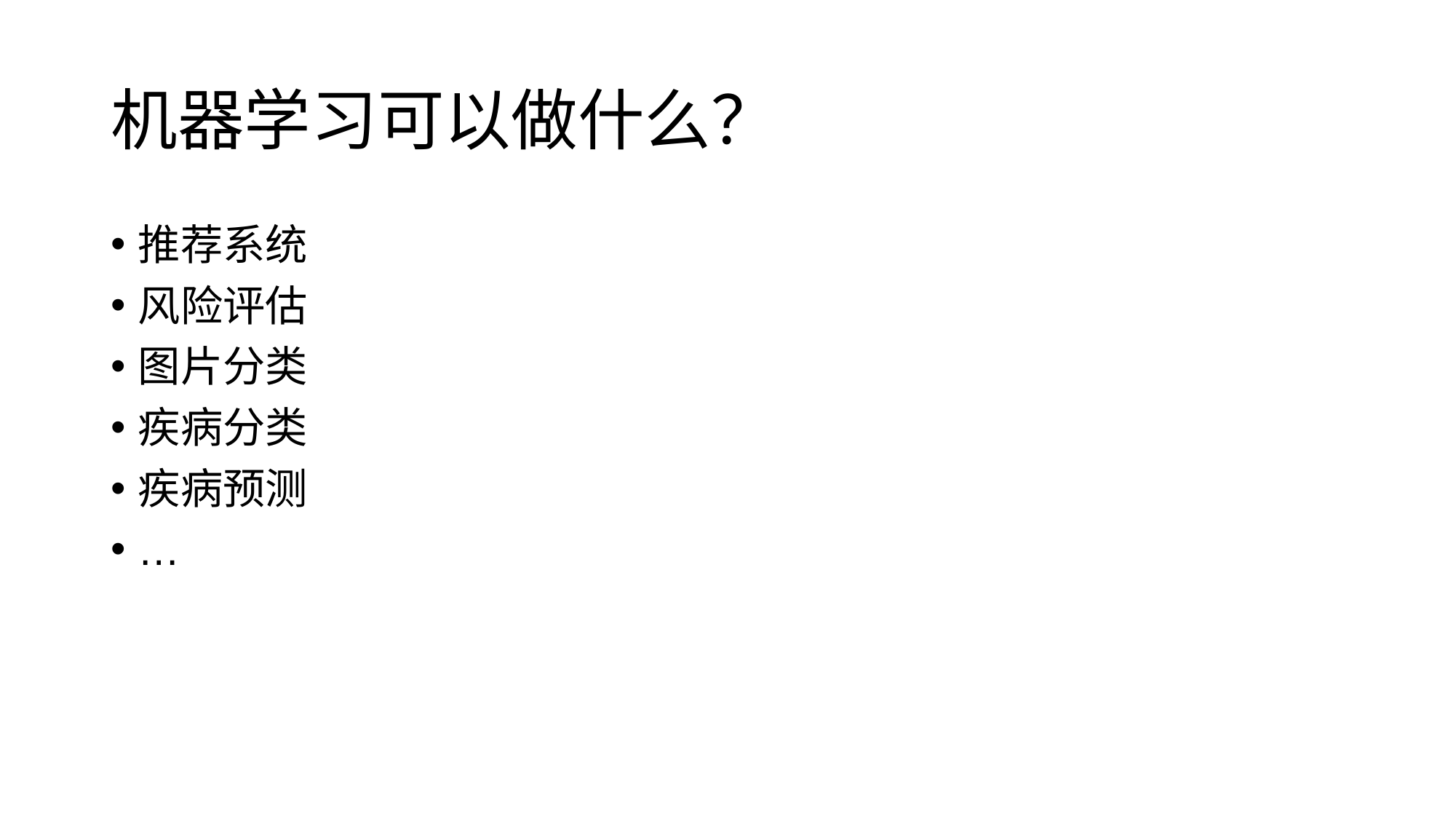

# 机器学习可以做什么？
推荐系统
风险评估
图片分类
疾病分类
疾病预测
…